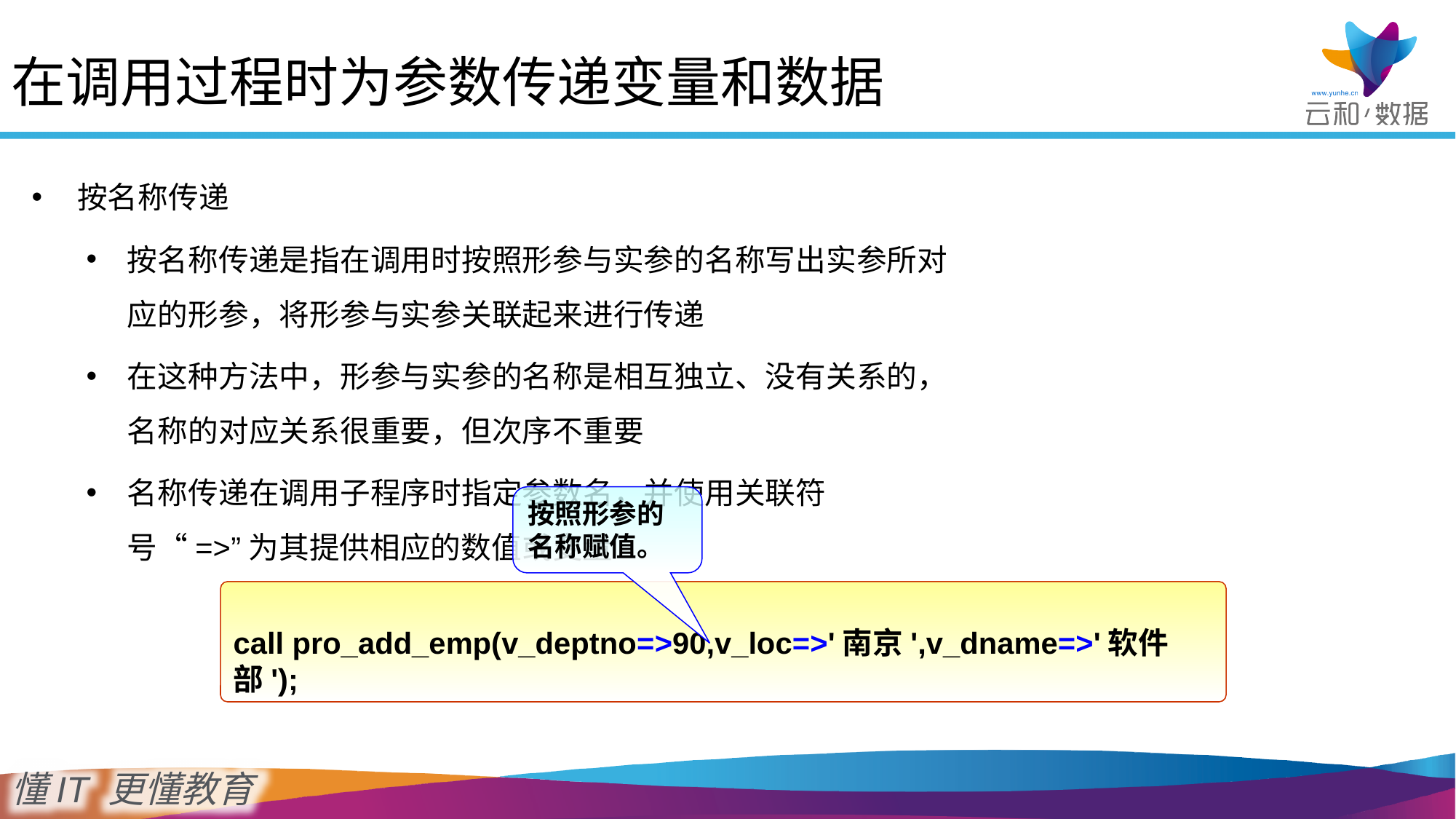

# 在调用过程时为参数传递变量和数据
按名称传递
按名称传递是指在调用时按照形参与实参的名称写出实参所对应的形参，将形参与实参关联起来进行传递
在这种方法中，形参与实参的名称是相互独立、没有关系的，名称的对应关系很重要，但次序不重要
名称传递在调用子程序时指定参数名，并使用关联符号“=>”为其提供相应的数值或变量
按照形参的名称赋值。

call pro_add_emp(v_deptno=>90,v_loc=>'南京',v_dname=>'软件部');